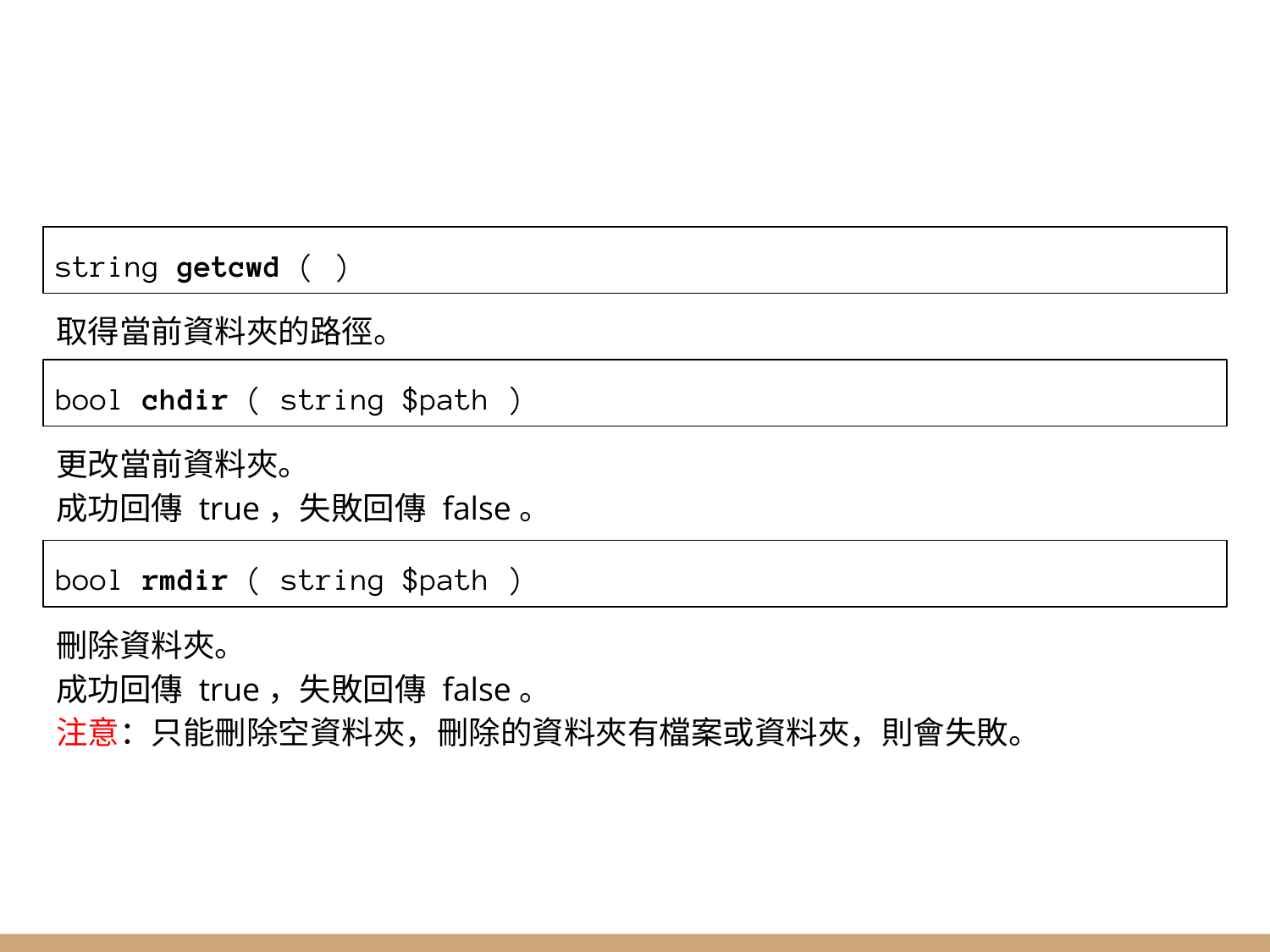

#
string getcwd ( )
取得當前資料夾的路徑。
bool chdir ( string $path )
更改當前資料夾。
成功回傳 true，失敗回傳 false。
bool rmdir ( string $path )
刪除資料夾。
成功回傳 true，失敗回傳 false。
注意：只能刪除空資料夾，刪除的資料夾有檔案或資料夾，則會失敗。